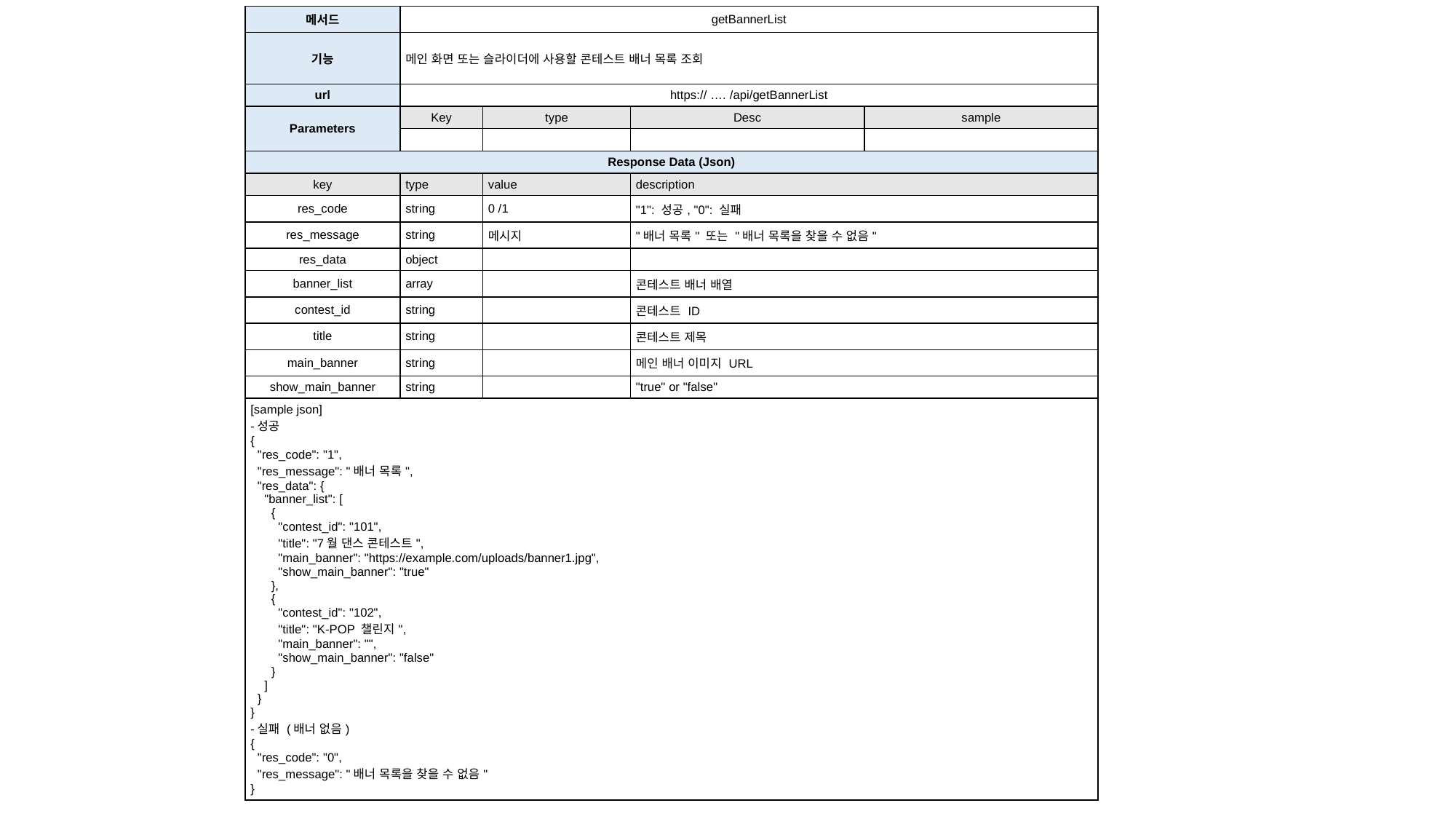

| 메서드 | getBannerList |  |  |  |
| --- | --- | --- | --- | --- |
| 기능 | 메인 화면 또는 슬라이더에 사용할 콘테스트 배너 목록 조회 |  |  |  |
| url | https:// …. /api/getBannerList |  |  |  |
| Parameters | Key | type | Desc | sample |
|  |  |  |  |  |
| Response Data (Json) |  |  |  |  |
| key | type | value | description |  |
| res\_code | string | 0 /1 | "1": 성공, "0": 실패 |  |
| res\_message | string | 메시지 | "배너 목록" 또는 "배너 목록을 찾을 수 없음" |  |
| res\_data | object |  |  |  |
| banner\_list | array |  | 콘테스트 배너 배열 |  |
| contest\_id | string |  | 콘테스트 ID |  |
| title | string |  | 콘테스트 제목 |  |
| main\_banner | string |  | 메인 배너 이미지 URL |  |
| show\_main\_banner | string |  | "true" or "false" |  |
| [sample json] -성공 { "res\_code": "1", "res\_message": "배너 목록", "res\_data": { "banner\_list": [ { "contest\_id": "101", "title": "7월 댄스 콘테스트", "main\_banner": "https://example.com/uploads/banner1.jpg", "show\_main\_banner": "true" }, { "contest\_id": "102", "title": "K-POP 챌린지", "main\_banner": "", "show\_main\_banner": "false" } ] } } -실패 (배너 없음) { "res\_code": "0", "res\_message": "배너 목록을 찾을 수 없음" } |  |  |  |  |